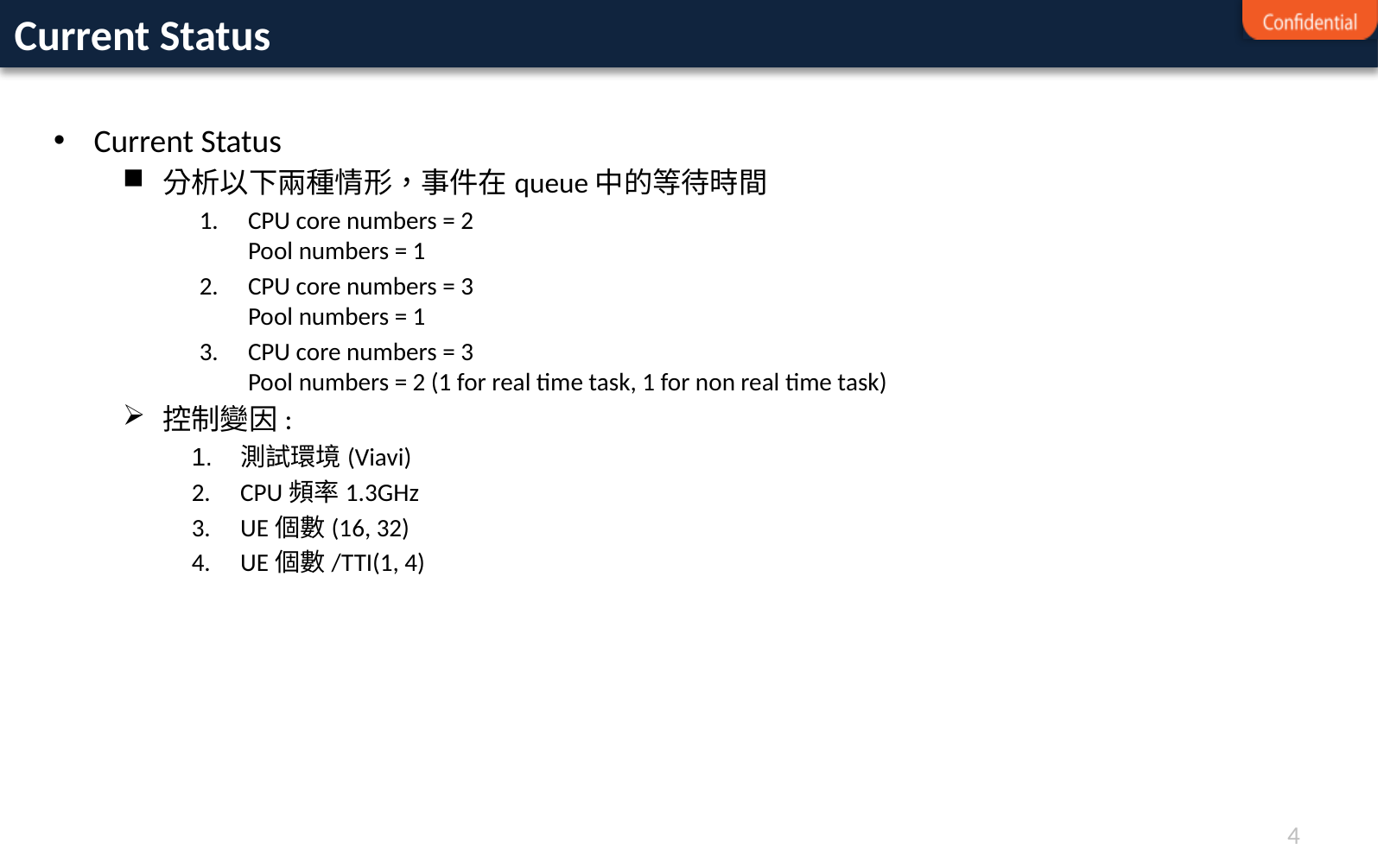

# Current Status
Current Status
分析以下兩種情形，事件在queue中的等待時間
CPU core numbers = 2
Pool numbers = 1
CPU core numbers = 3
Pool numbers = 1
CPU core numbers = 3
Pool numbers = 2 (1 for real time task, 1 for non real time task)
控制變因:
測試環境(Viavi)
CPU頻率1.3GHz
UE個數(16, 32)
UE個數/TTI(1, 4)

4